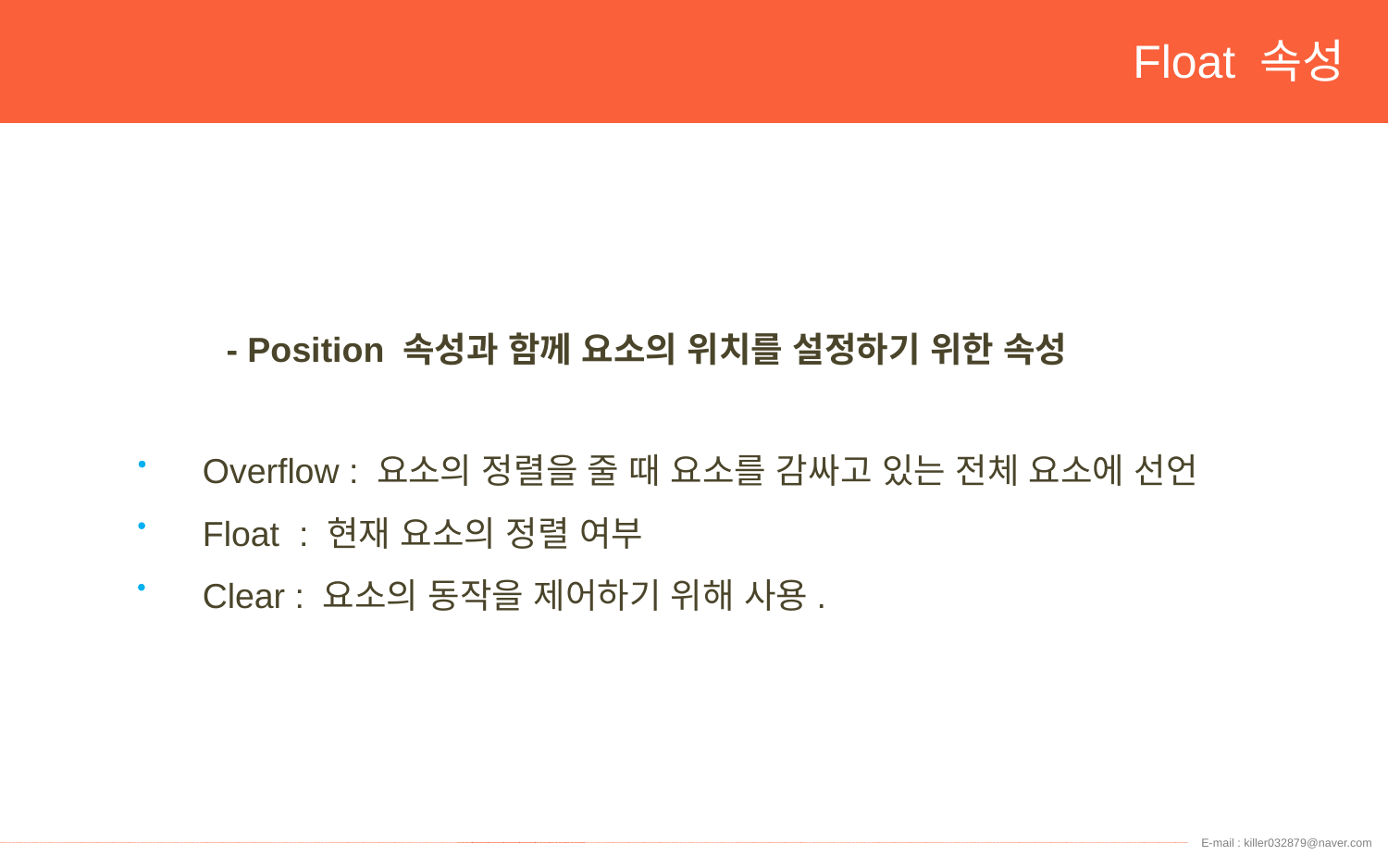

Float 속성
- Position 속성과 함께 요소의 위치를 설정하기 위한 속성
Overflow : 요소의 정렬을 줄 때 요소를 감싸고 있는 전체 요소에 선언
Float  : 현재 요소의 정렬 여부
Clear : 요소의 동작을 제어하기 위해 사용.